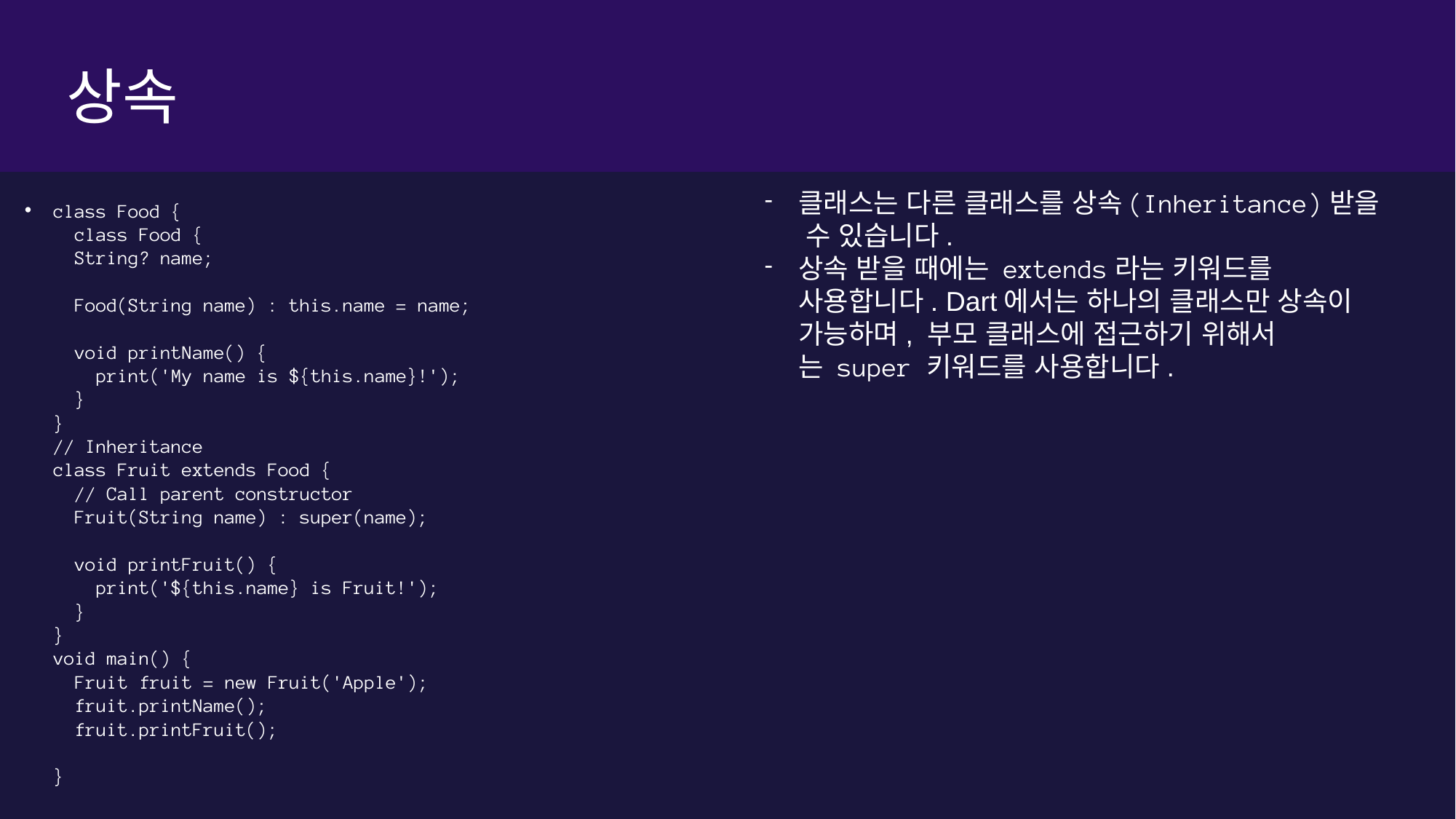

상속
클래스는 다른 클래스를 상속(Inheritance)받을 수 있습니다.
상속 받을 때에는 extends라는 키워드를 사용합니다. Dart에서는 하나의 클래스만 상속이 가능하며, 부모 클래스에 접근하기 위해서는 super 키워드를 사용합니다.

class Food {
  class Food {
  String? name;
  Food(String name) : this.name = name;
  void printName() {
    print('My name is ${this.name}!');
  }
}
// Inheritance
class Fruit extends Food {
  // Call parent constructor
  Fruit(String name) : super(name);
  void printFruit() {
    print('${this.name} is Fruit!');
  }
}
void main() {
  Fruit fruit = new Fruit('Apple');
  fruit.printName();
  fruit.printFruit();
}